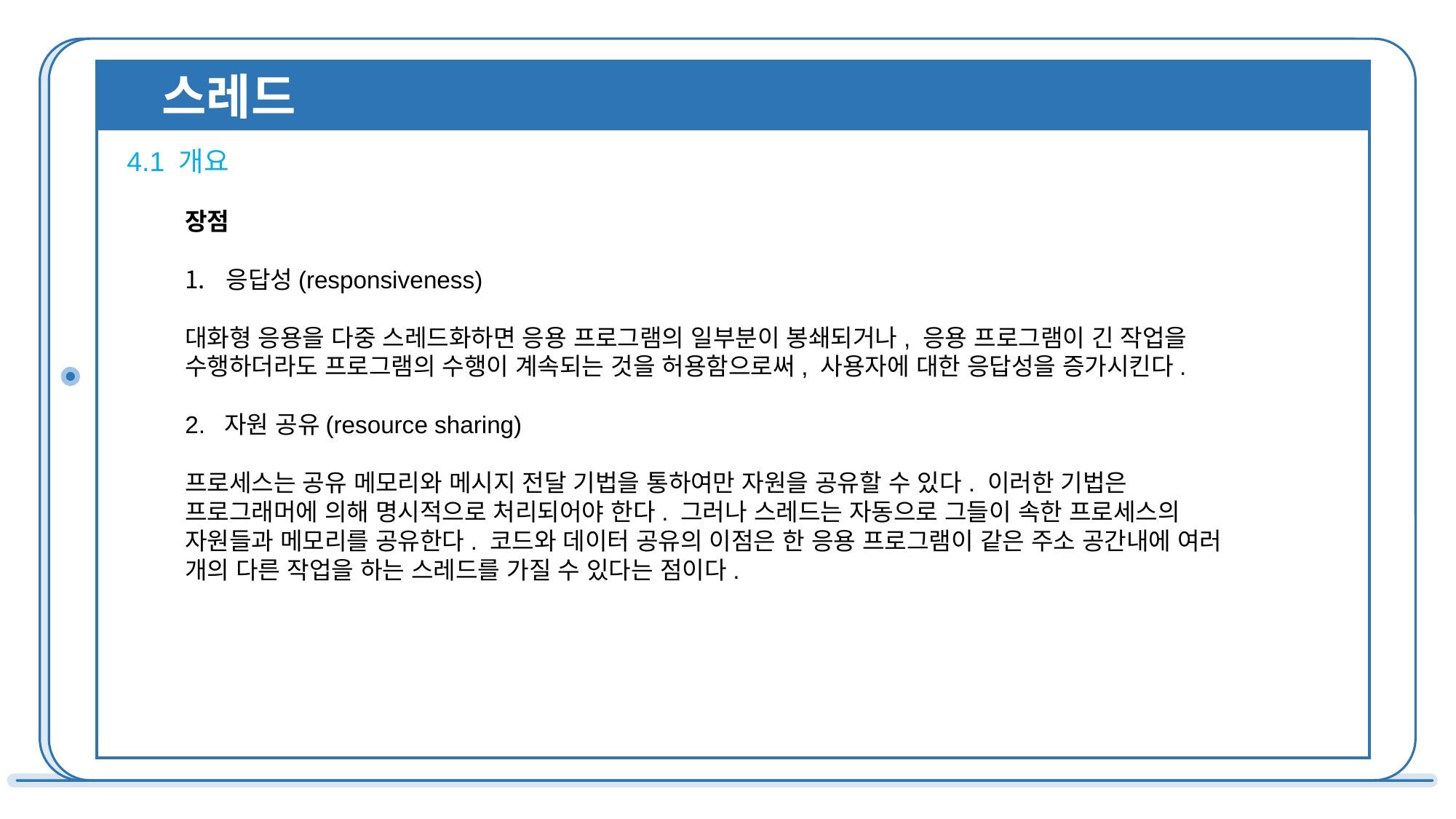

스레드

4.1 개요
장점
응답성(responsiveness)

대화형 응용을 다중 스레드화하면 응용 프로그램의 일부분이 봉쇄되거나, 응용 프로그램이 긴 작업을 수행하더라도 프로그램의 수행이 계속되는 것을 허용함으로써, 사용자에 대한 응답성을 증가시킨다.

2.  자원 공유(resource sharing)

프로세스는 공유 메모리와 메시지 전달 기법을 통하여만 자원을 공유할 수 있다. 이러한 기법은 프로그래머에 의해 명시적으로 처리되어야 한다. 그러나 스레드는 자동으로 그들이 속한 프로세스의 자원들과 메모리를 공유한다. 코드와 데이터 공유의 이점은 한 응용 프로그램이 같은 주소 공간내에 여러 개의 다른 작업을 하는 스레드를 가질 수 있다는 점이다.